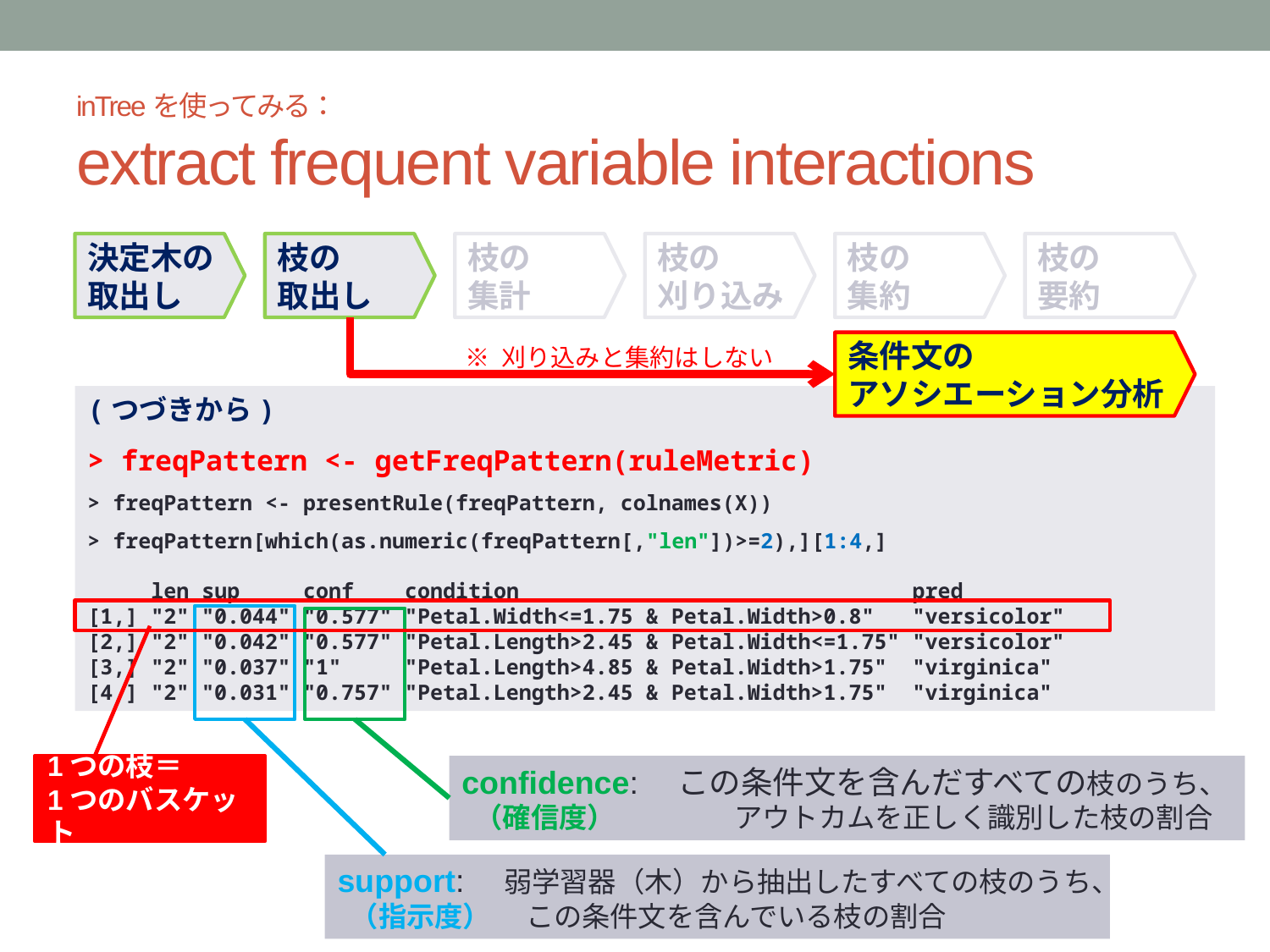

# inTreeを使ってみる： extract frequent variable interactions
決定木の
取出し
枝の
取出し
枝の
集計
枝の
刈り込み
枝の
集約
枝の
要約
条件文の
アソシエーション分析
※ 刈り込みと集約はしない
(つづきから)
> freqPattern <- getFreqPattern(ruleMetric)
> freqPattern <- presentRule(freqPattern, colnames(X))
> freqPattern[which(as.numeric(freqPattern[,"len"])>=2),][1:4,]

     len sup     conf    condition                               pred
[1,] "2" "0.044" "0.577" "Petal.Width<=1.75 & Petal.Width>0.8"   "versicolor"
[2,] "2" "0.042" "0.577" "Petal.Length>2.45 & Petal.Width<=1.75" "versicolor"
[3,] "2" "0.037" "1"     "Petal.Length>4.85 & Petal.Width>1.75"  "virginica"
[4,] "2" "0.031" "0.757" "Petal.Length>2.45 & Petal.Width>1.75"  "virginica"

1つの枝＝
1つのバスケット
confidence:　この条件文を含んだすべての枝のうち、
 （確信度）　　　　 アウトカムを正しく識別した枝の割合
support:　弱学習器（木）から抽出したすべての枝のうち、
 （指示度）　 この条件文を含んでいる枝の割合